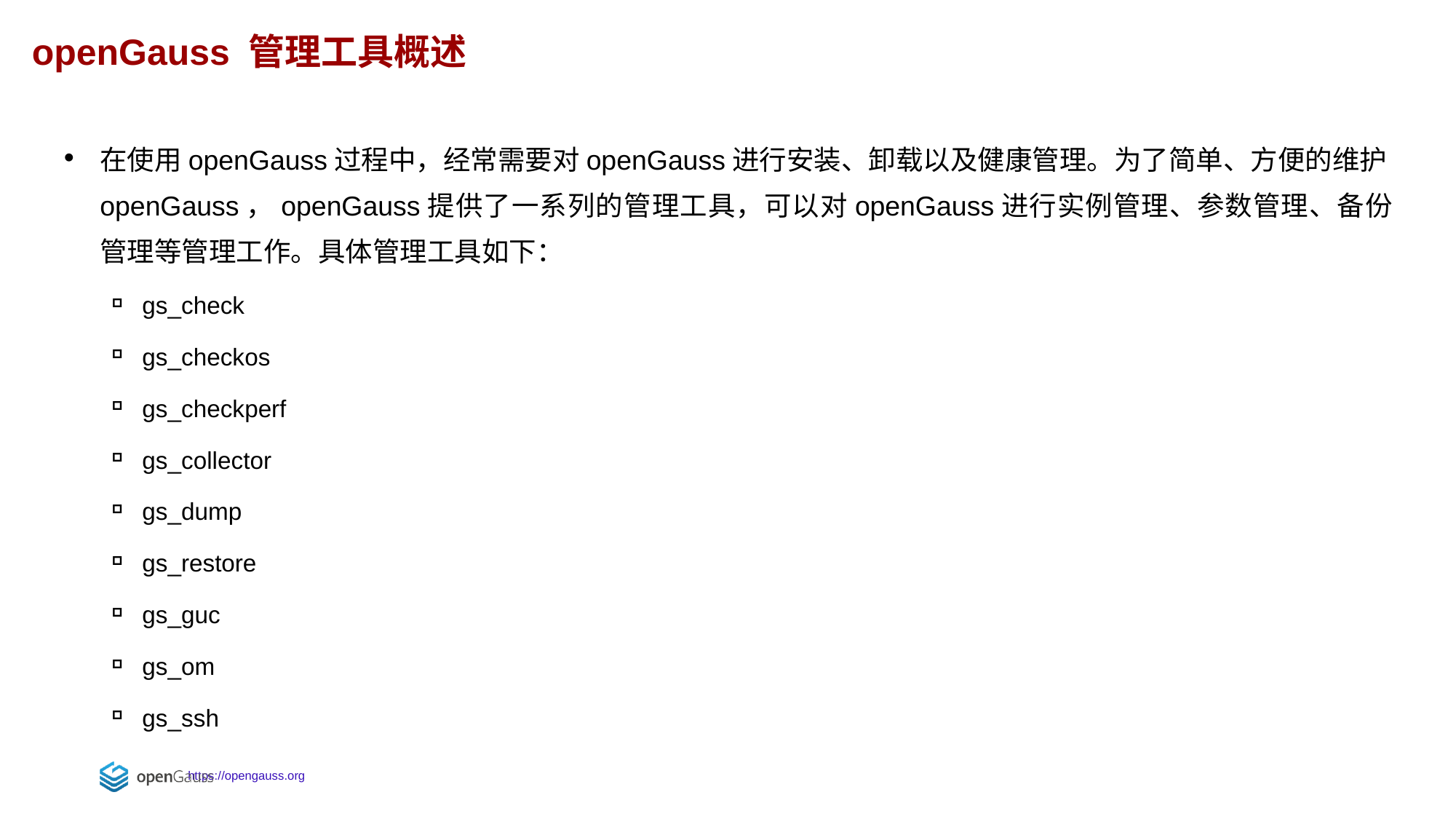

openGauss 管理工具概述
在使用openGauss过程中，经常需要对openGauss进行安装、卸载以及健康管理。为了简单、方便的维护openGauss，openGauss提供了一系列的管理工具，可以对openGauss进行实例管理、参数管理、备份管理等管理工作。具体管理工具如下：
gs_check
gs_checkos
gs_checkperf
gs_collector
gs_dump
gs_restore
gs_guc
gs_om
gs_ssh